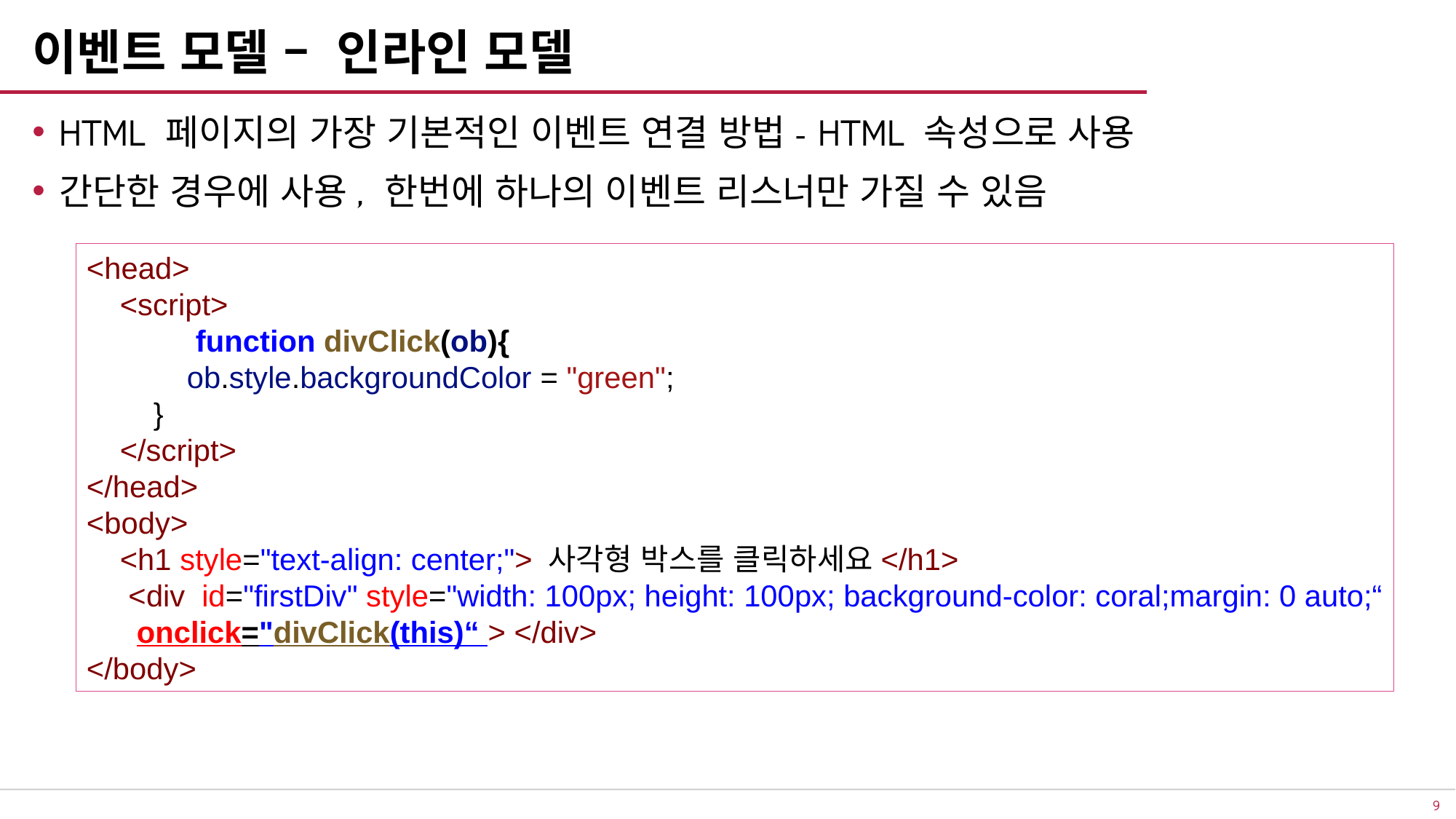

# 이벤트 모델 –  인라인 모델
HTML 페이지의 가장 기본적인 이벤트 연결 방법- HTML 속성으로 사용
간단한 경우에 사용, 한번에 하나의 이벤트 리스너만 가질 수 있음
<head>
    <script>
	function divClick(ob){
            ob.style.backgroundColor = "green";
        }
    </script>
</head>
<body>
    <h1 style="text-align: center;"> 사각형 박스를 클릭하세요</h1>
     <div  id="firstDiv" style="width: 100px; height: 100px; background-color: coral;margin: 0 auto;“
      onclick="divClick(this)“ > </div>
</body>
9